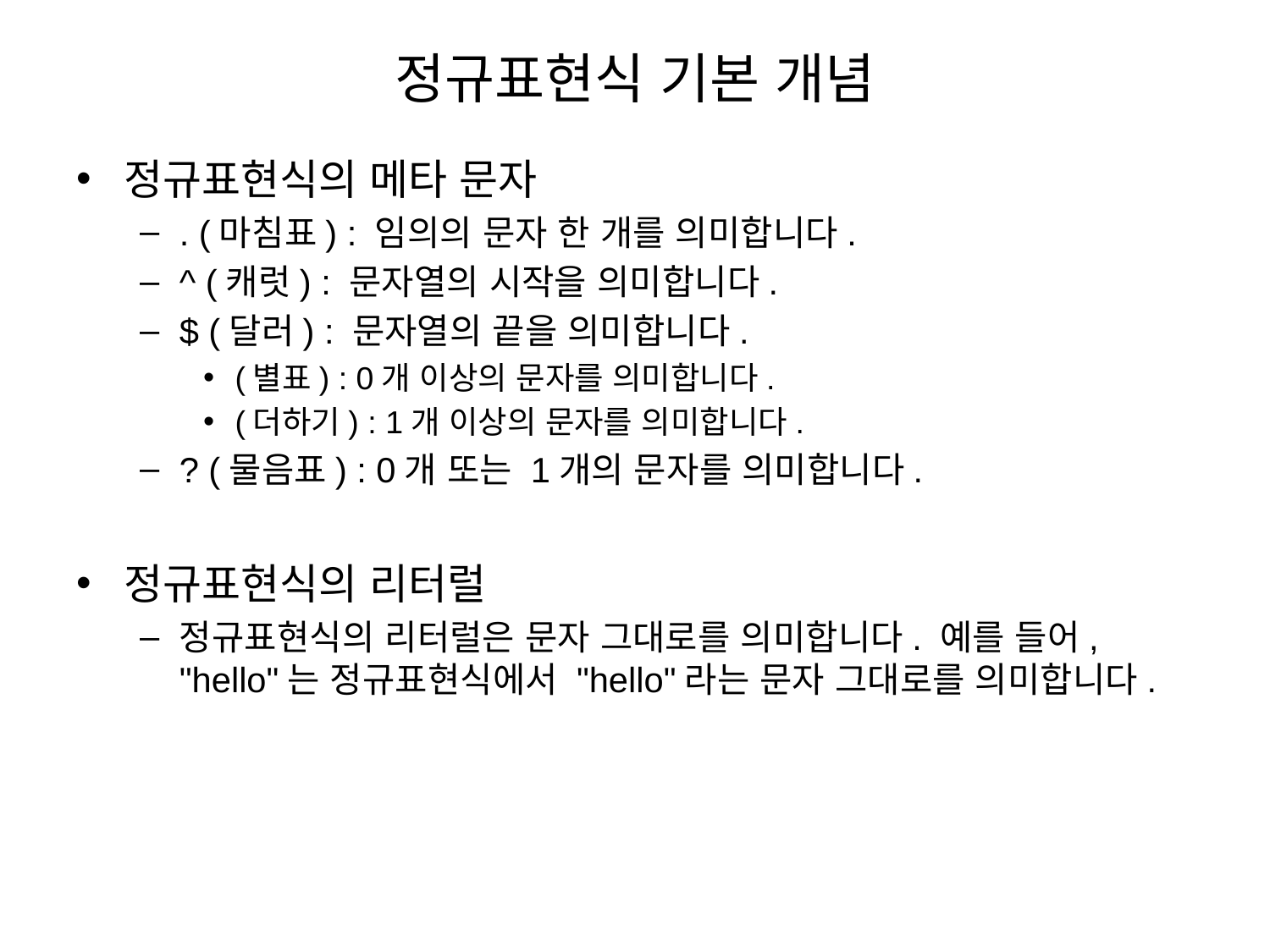

# 정규표현식 기본 개념
정규표현식의 메타 문자
. (마침표) : 임의의 문자 한 개를 의미합니다.
^ (캐럿) : 문자열의 시작을 의미합니다.
$ (달러) : 문자열의 끝을 의미합니다.
(별표) : 0개 이상의 문자를 의미합니다.
(더하기) : 1개 이상의 문자를 의미합니다.
? (물음표) : 0개 또는 1개의 문자를 의미합니다.

정규표현식의 리터럴
정규표현식의 리터럴은 문자 그대로를 의미합니다. 예를 들어, "hello"는 정규표현식에서 "hello"라는 문자 그대로를 의미합니다.